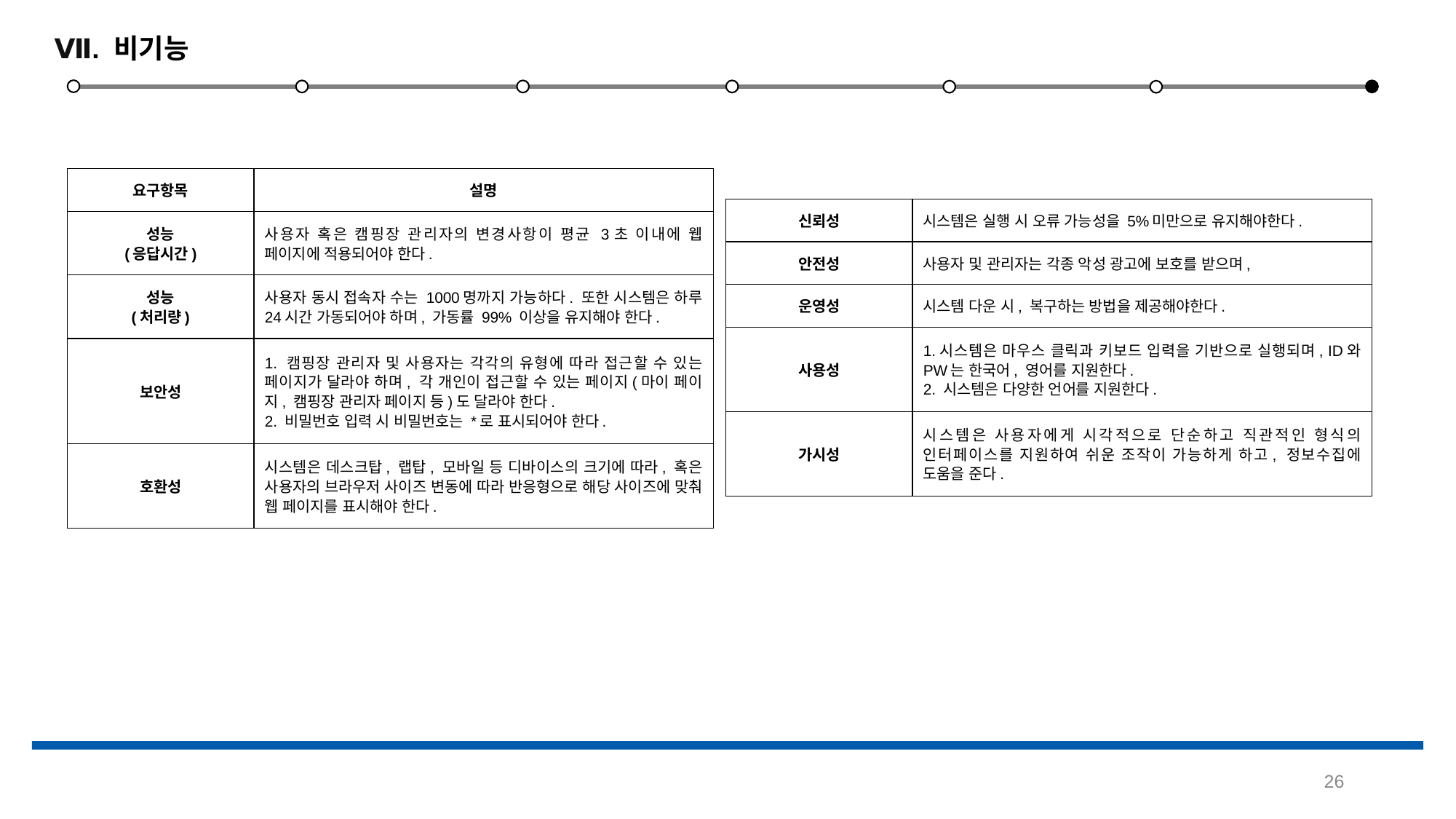

Ⅶ. 비기능

| 요구항목 | 설명 |
| --- | --- |
| 성능 (응답시간) | 사용자 혹은 캠핑장 관리자의 변경사항이 평균 3초 이내에 웹 페이지에 적용되어야 한다. |
| 성능 (처리량) | 사용자 동시 접속자 수는 1000명까지 가능하다. 또한 시스템은 하루 24시간 가동되어야 하며, 가동률 99% 이상을 유지해야 한다. |
| 보안성 | 1. 캠핑장 관리자 및 사용자는 각각의 유형에 따라 접근할 수 있는 페이지가 달라야 하며, 각 개인이 접근할 수 있는 페이지(마이 페이지, 캠핑장 관리자 페이지 등)도 달라야 한다. 2. 비밀번호 입력 시 비밀번호는 \*로 표시되어야 한다. |
| 호환성 | 시스템은 데스크탑, 랩탑, 모바일 등 디바이스의 크기에 따라, 혹은 사용자의 브라우저 사이즈 변동에 따라 반응형으로 해당 사이즈에 맞춰 웹 페이지를 표시해야 한다. |
| 신뢰성 | 시스템은 실행 시 오류 가능성을 5%미만으로 유지해야한다. |
| --- | --- |
| 안전성 | 사용자 및 관리자는 각종 악성 광고에 보호를 받으며, |
| 운영성 | 시스템 다운 시, 복구하는 방법을 제공해야한다. |
| 사용성 | 1.시스템은 마우스 클릭과 키보드 입력을 기반으로 실행되며, ID와 PW는 한국어, 영어를 지원한다. 2. 시스템은 다양한 언어를 지원한다. |
| 가시성 | 시스템은 사용자에게 시각적으로 단순하고 직관적인 형식의 인터페이스를 지원하여 쉬운 조작이 가능하게 하고, 정보수집에 도움을 준다. |

26